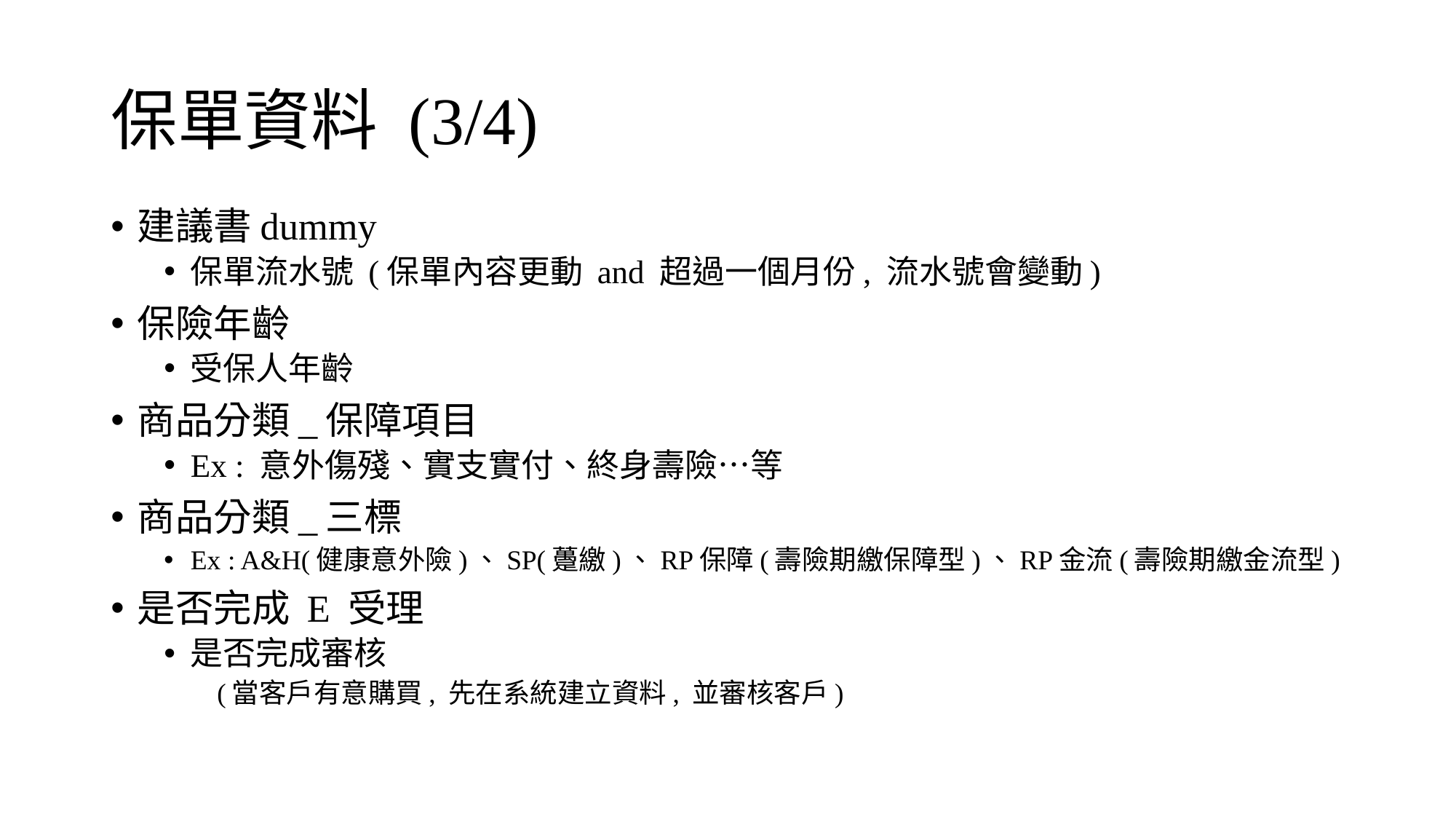

# 保單資料 (3/4)
建議書dummy
保單流水號 (保單內容更動 and 超過一個月份, 流水號會變動)
保險年齡
受保人年齡
商品分類_保障項目
Ex : 意外傷殘、實支實付、終身壽險…等
商品分類_三標
Ex : A&H(健康意外險)、SP(躉繳)、RP保障(壽險期繳保障型)、RP金流(壽險期繳金流型)
是否完成 E 受理
是否完成審核
(當客戶有意購買, 先在系統建立資料, 並審核客戶)